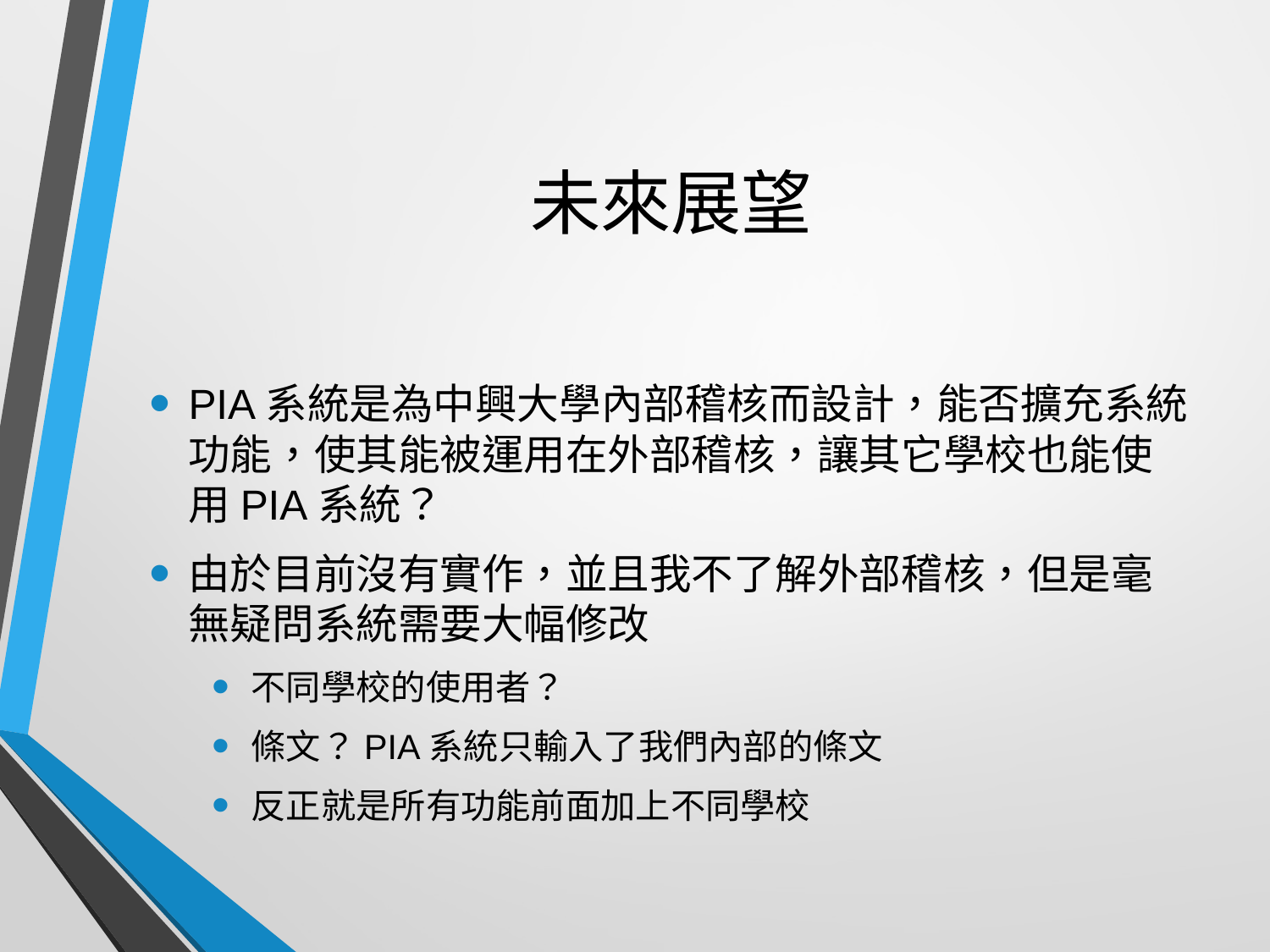

# 未來展望
PIA系統是為中興大學內部稽核而設計，能否擴充系統功能，使其能被運用在外部稽核，讓其它學校也能使用PIA系統？
由於目前沒有實作，並且我不了解外部稽核，但是毫無疑問系統需要大幅修改
不同學校的使用者？
條文？PIA系統只輸入了我們內部的條文
反正就是所有功能前面加上不同學校